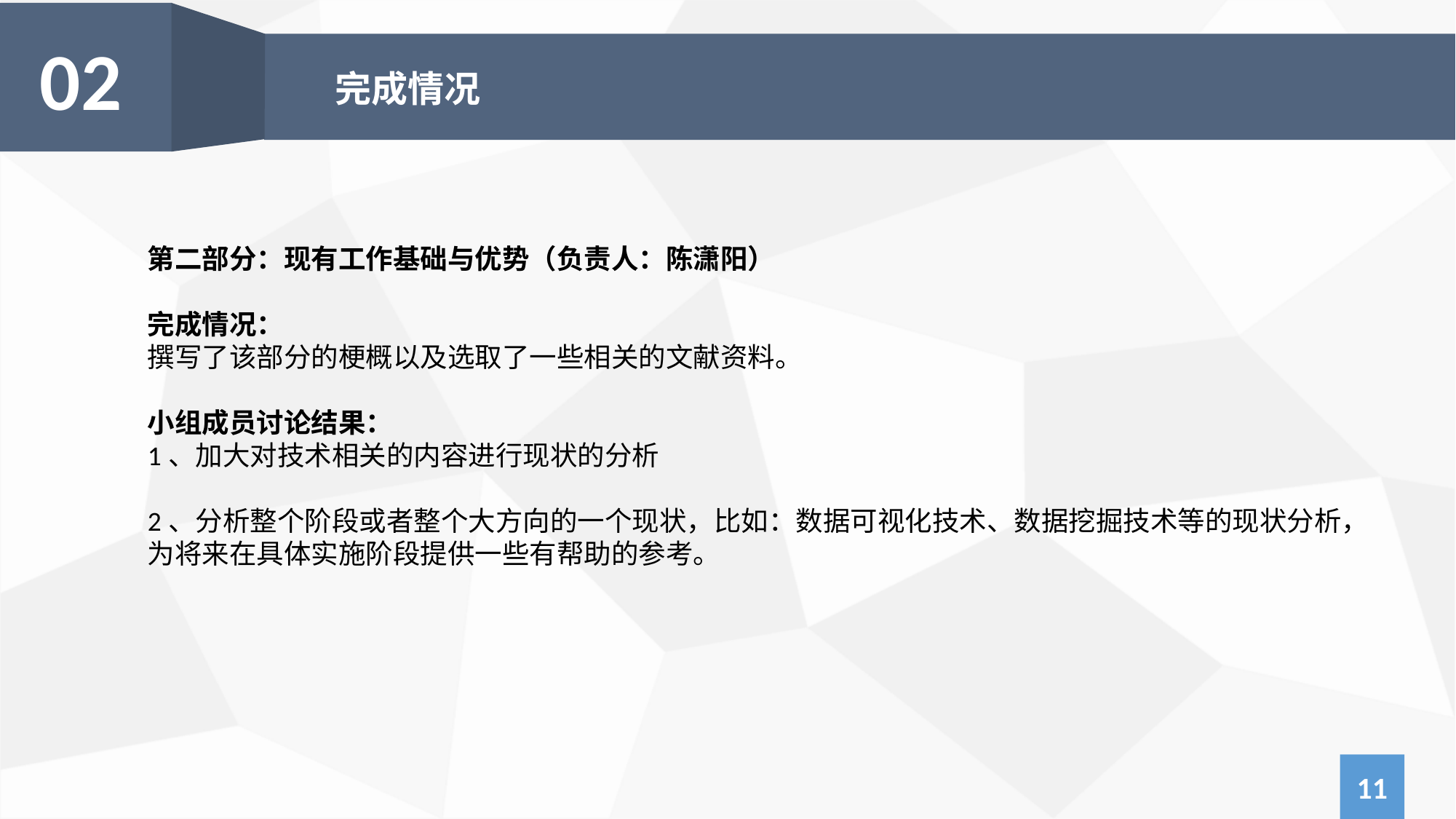

02

完成情况
第二部分：现有工作基础与优势（负责人：陈潇阳）

完成情况：
撰写了该部分的梗概以及选取了一些相关的文献资料。

小组成员讨论结果：
1、加大对技术相关的内容进行现状的分析

2、分析整个阶段或者整个大方向的一个现状，比如：数据可视化技术、数据挖掘技术等的现状分析，为将来在具体实施阶段提供一些有帮助的参考。

11